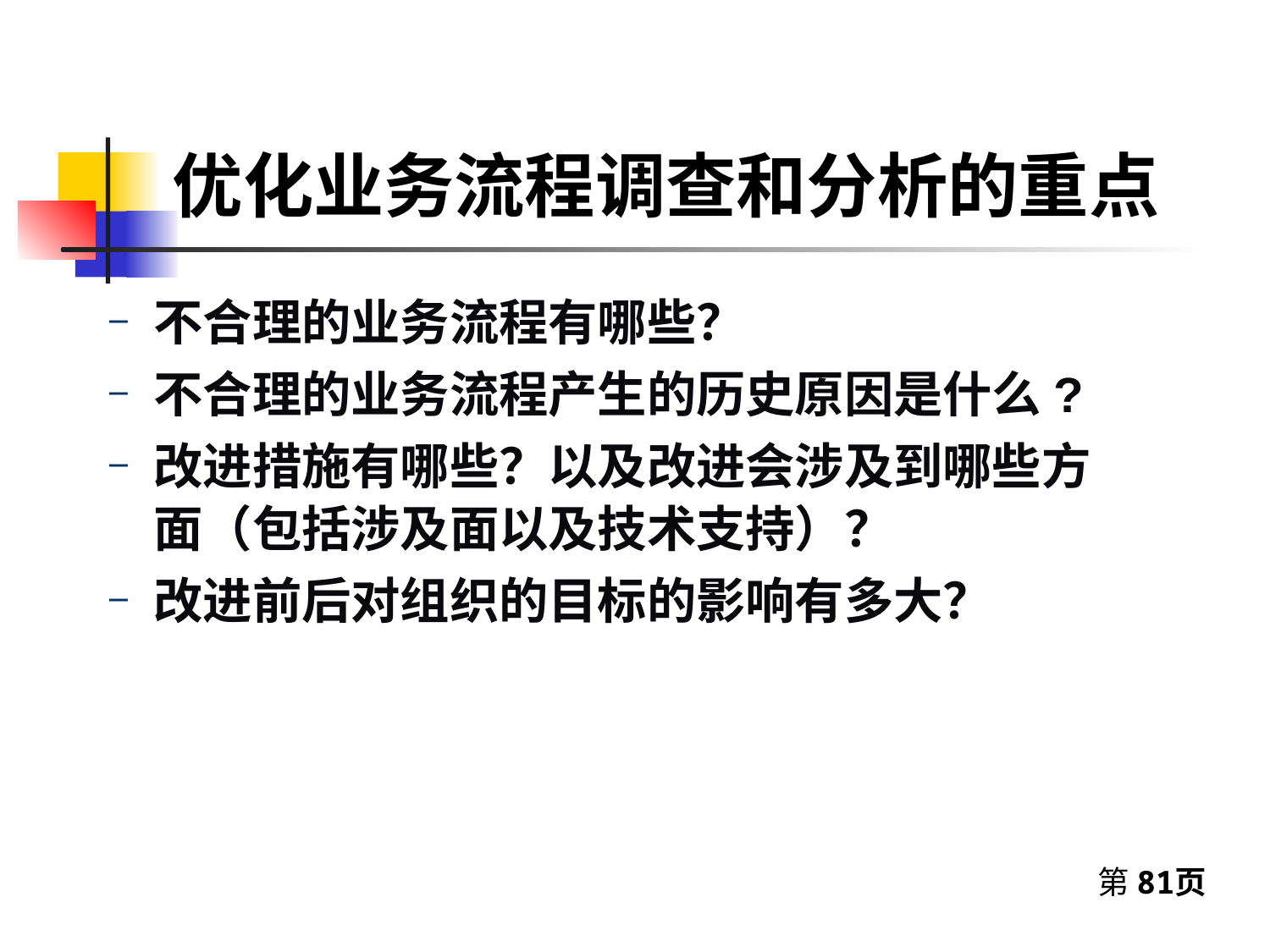

# 优化业务流程调查和分析的重点
不合理的业务流程有哪些？
不合理的业务流程产生的历史原因是什么?
改进措施有哪些？以及改进会涉及到哪些方面（包括涉及面以及技术支持）？
改进前后对组织的目标的影响有多大？